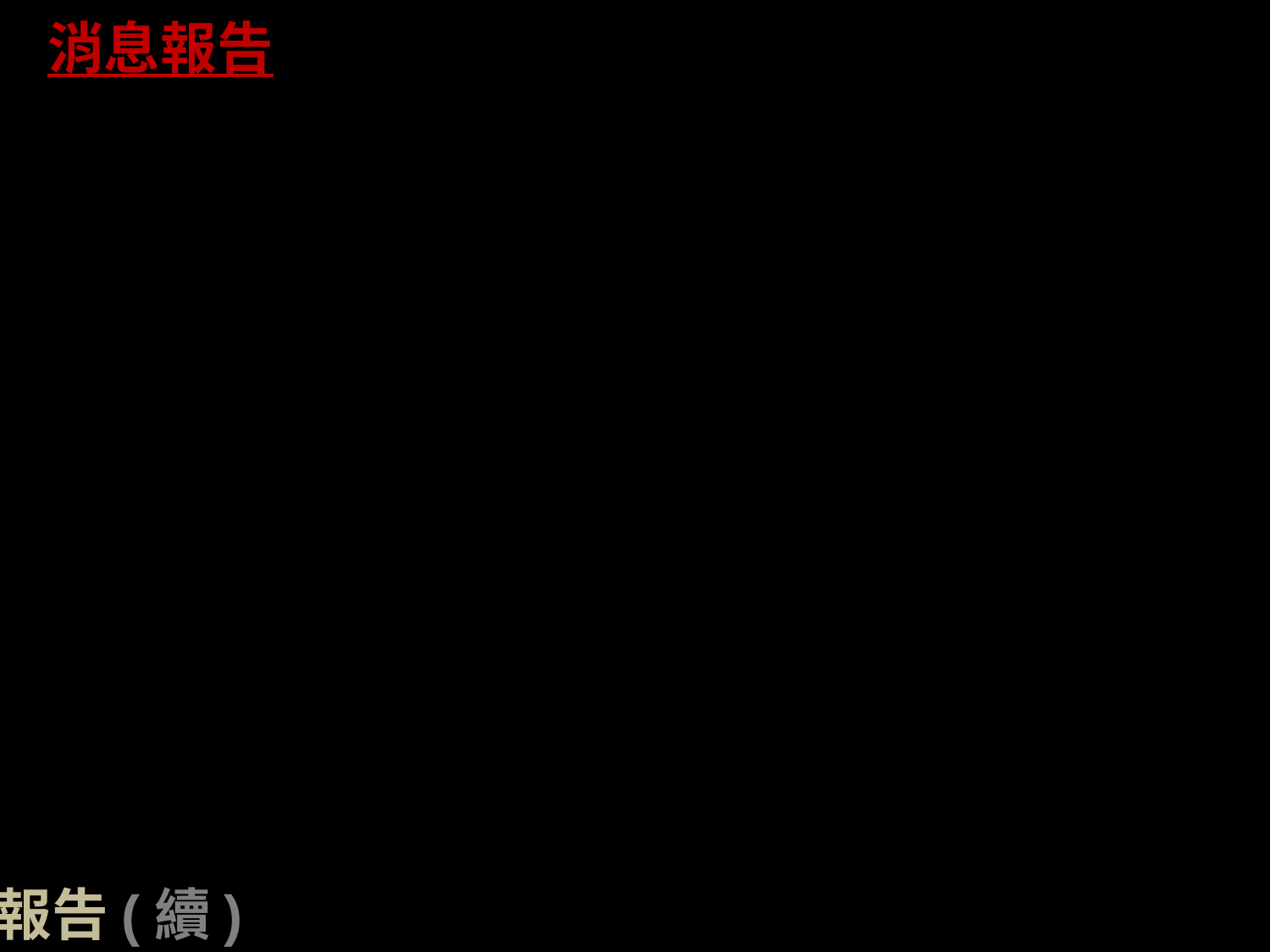

消息報告

歡迎今日 新來的朋友 一同參加主日禮拜，願主祝福！
今日下午 2:30 於王文蔭老師府上家庭禮拜
本會於 8 月 25 日(六)預定在台神舉辦全教會靈修會展望會,主題「裝備自己, 參與事奉」,邀請大家免費參與,報名截止日 8 月 12 日,詳見公告欄。
其他重要事項詳見週報

報告(續)